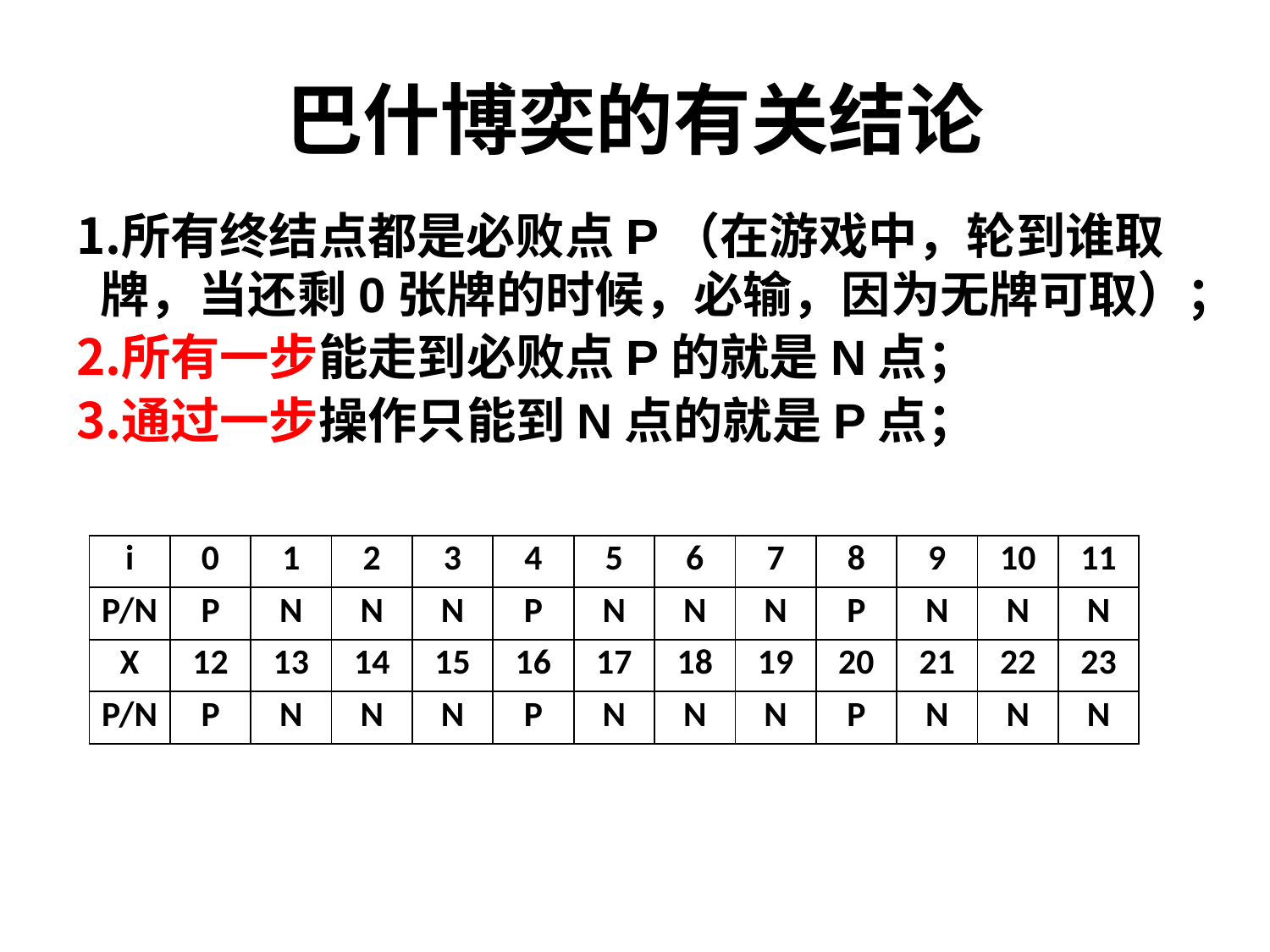

# 巴什博奕的有关结论
所有终结点都是必败点P（在游戏中，轮到谁取牌，当还剩0张牌的时候，必输，因为无牌可取）；
所有一步能走到必败点P的就是N点；
通过一步操作只能到N点的就是P点；

| i | 0 | 1 | 2 | 3 | 4 | 5 | 6 | 7 | 8 | 9 | 10 | 11 |
| --- | --- | --- | --- | --- | --- | --- | --- | --- | --- | --- | --- | --- |
| P/N | P | N | N | N | P | N | N | N | P | N | N | N |
| X | 12 | 13 | 14 | 15 | 16 | 17 | 18 | 19 | 20 | 21 | 22 | 23 |
| P/N | P | N | N | N | P | N | N | N | P | N | N | N |